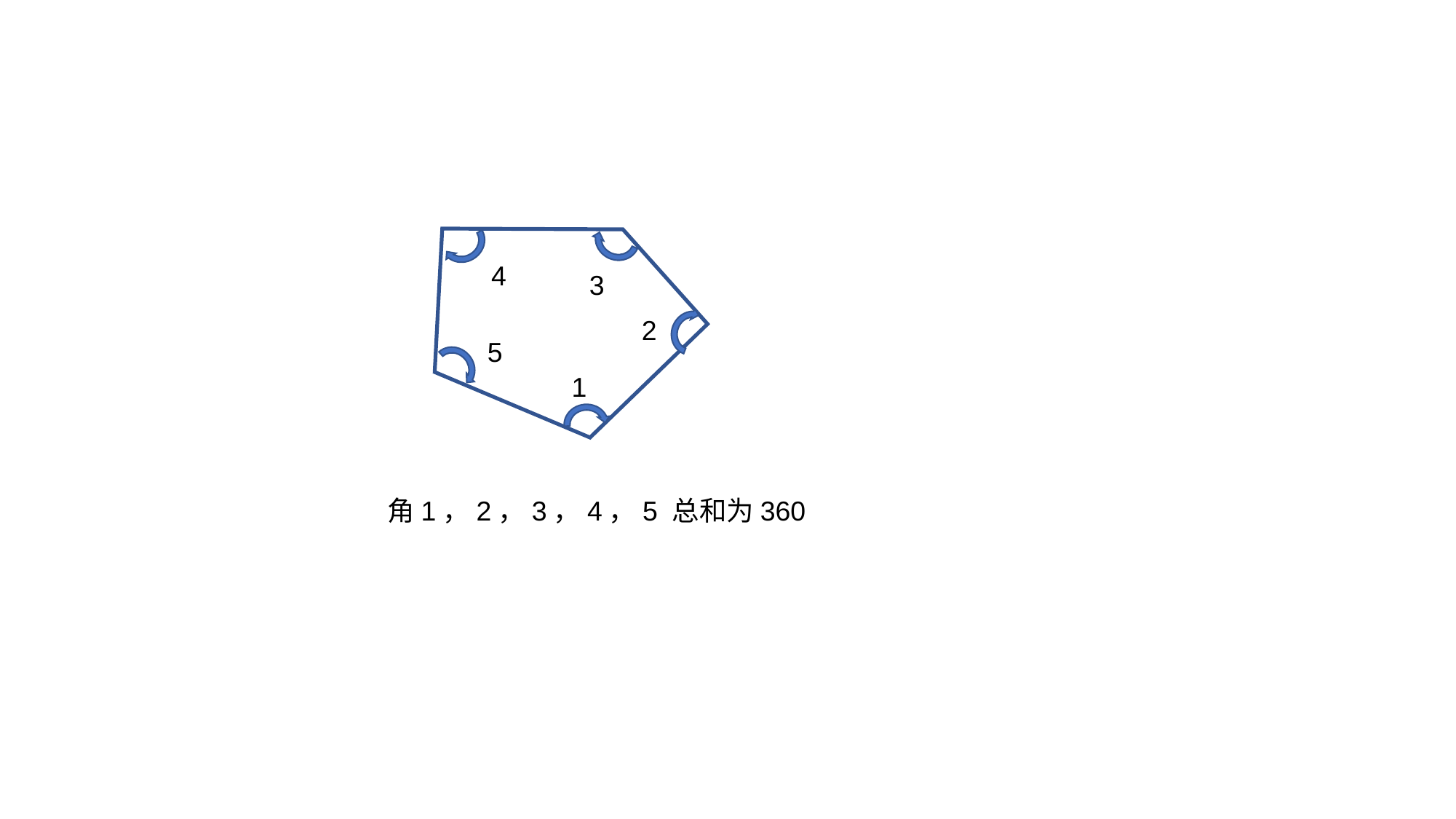

4
3
2

5

1

角1，2，3，4，5 总和为360